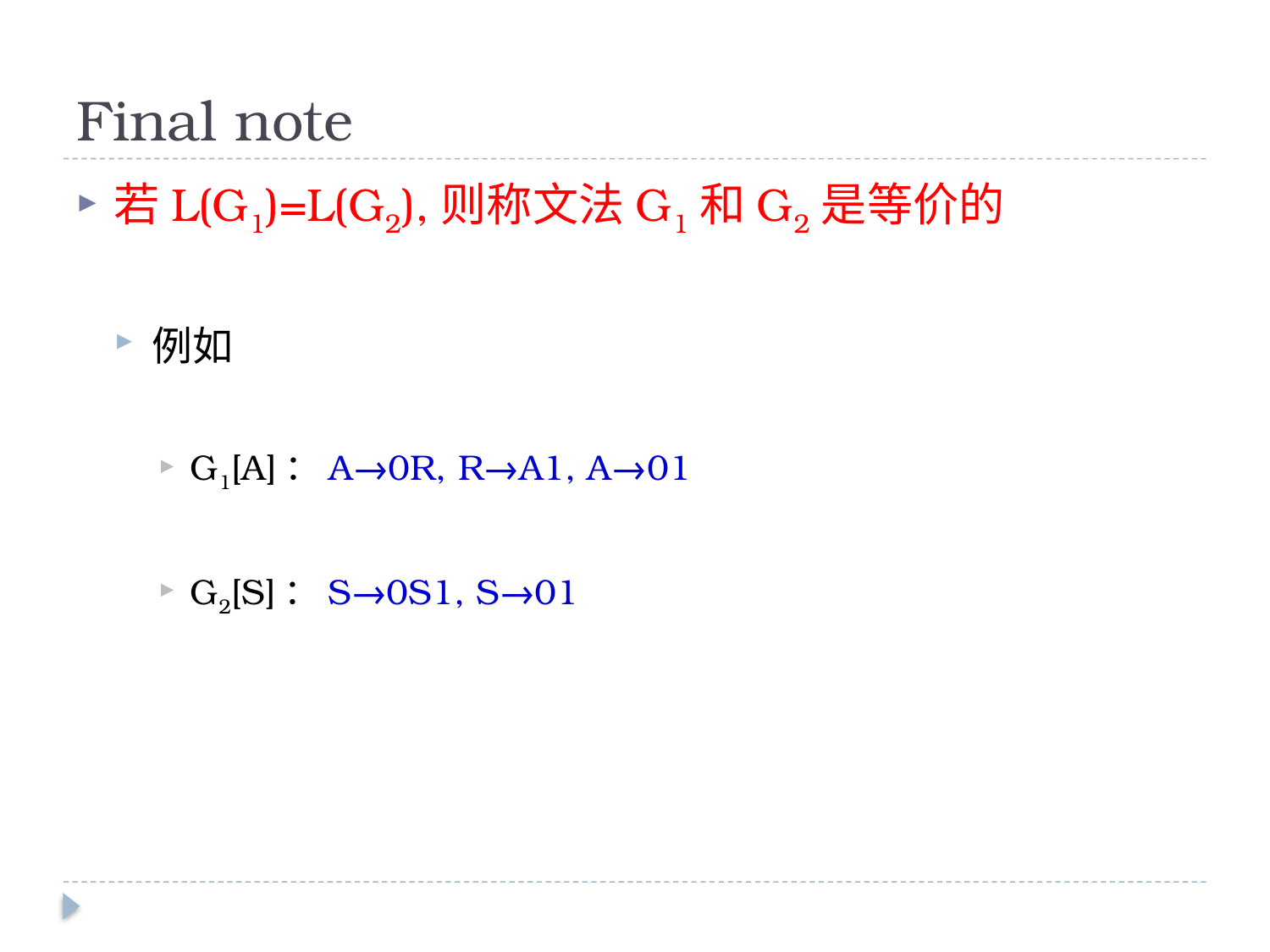

# Final note
若L(G1)=L(G2),则称文法G1和G2是等价的

例如

G1[A]：A→0R, R→A1, A→01

G2[S]：S→0S1, S→01

68